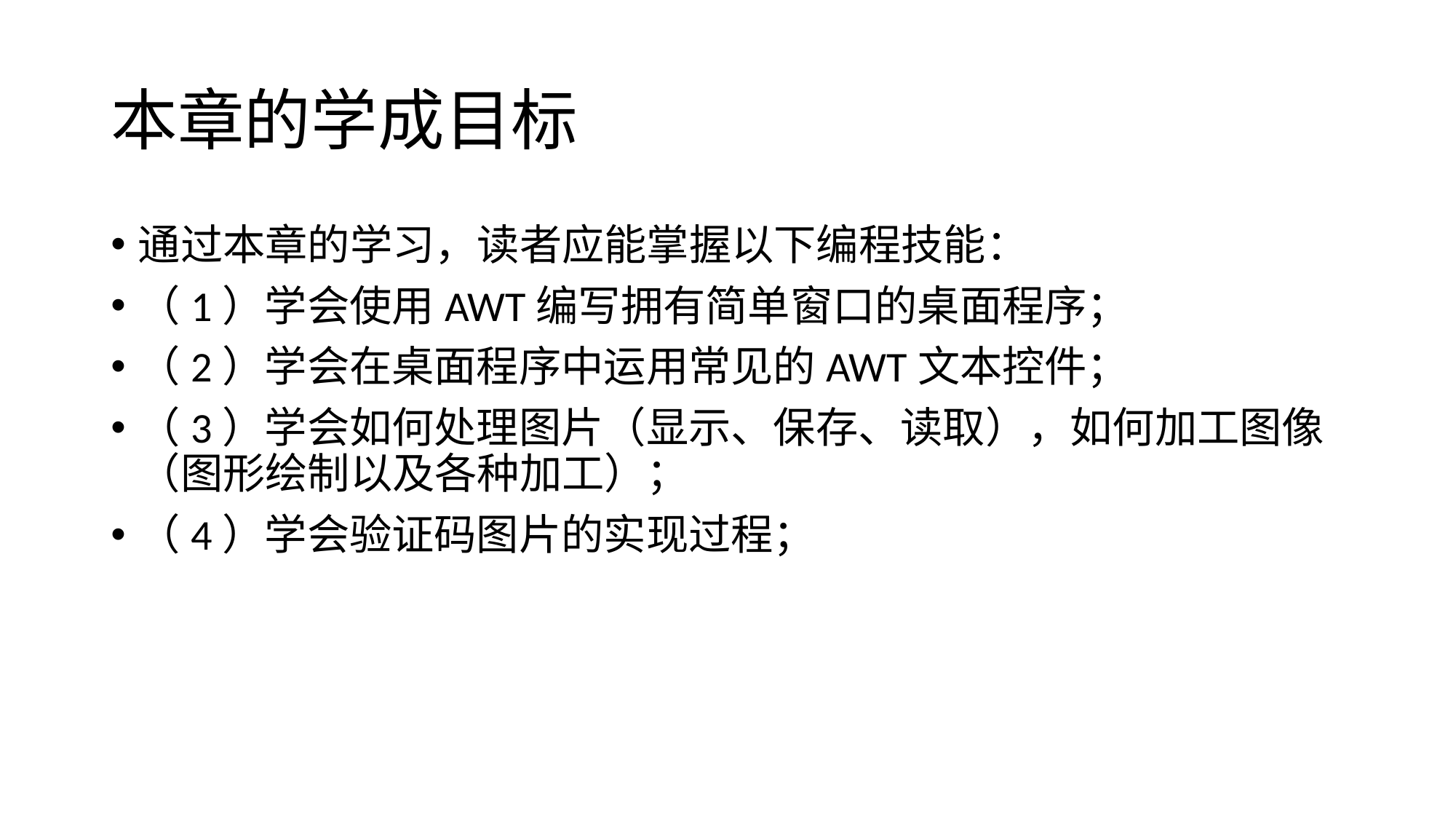

# 本章的学成目标
通过本章的学习，读者应能掌握以下编程技能：
（1）学会使用AWT编写拥有简单窗口的桌面程序；
（2）学会在桌面程序中运用常见的AWT文本控件；
（3）学会如何处理图片（显示、保存、读取），如何加工图像（图形绘制以及各种加工）；
（4）学会验证码图片的实现过程；